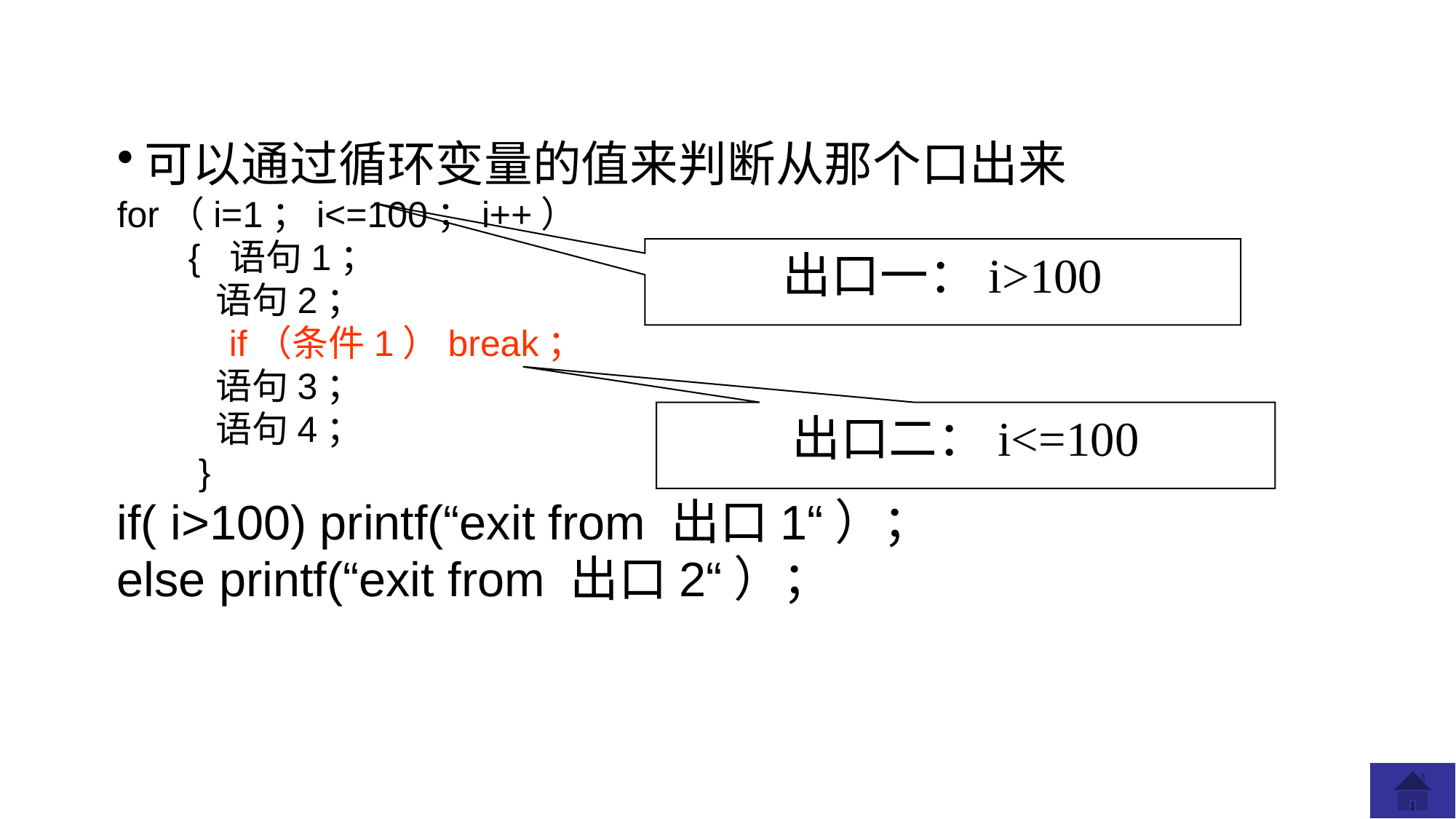

可以通过循环变量的值来判断从那个口出来
for（i=1；i<=100；i++）
       {  语句1；
           语句2；
           if（条件1）break；
           语句3；
           语句4；
        }
if( i>100) printf(“exit from 出口1“）；
else printf(“exit from 出口2“）；
出口一：i>100
出口二：i<=100